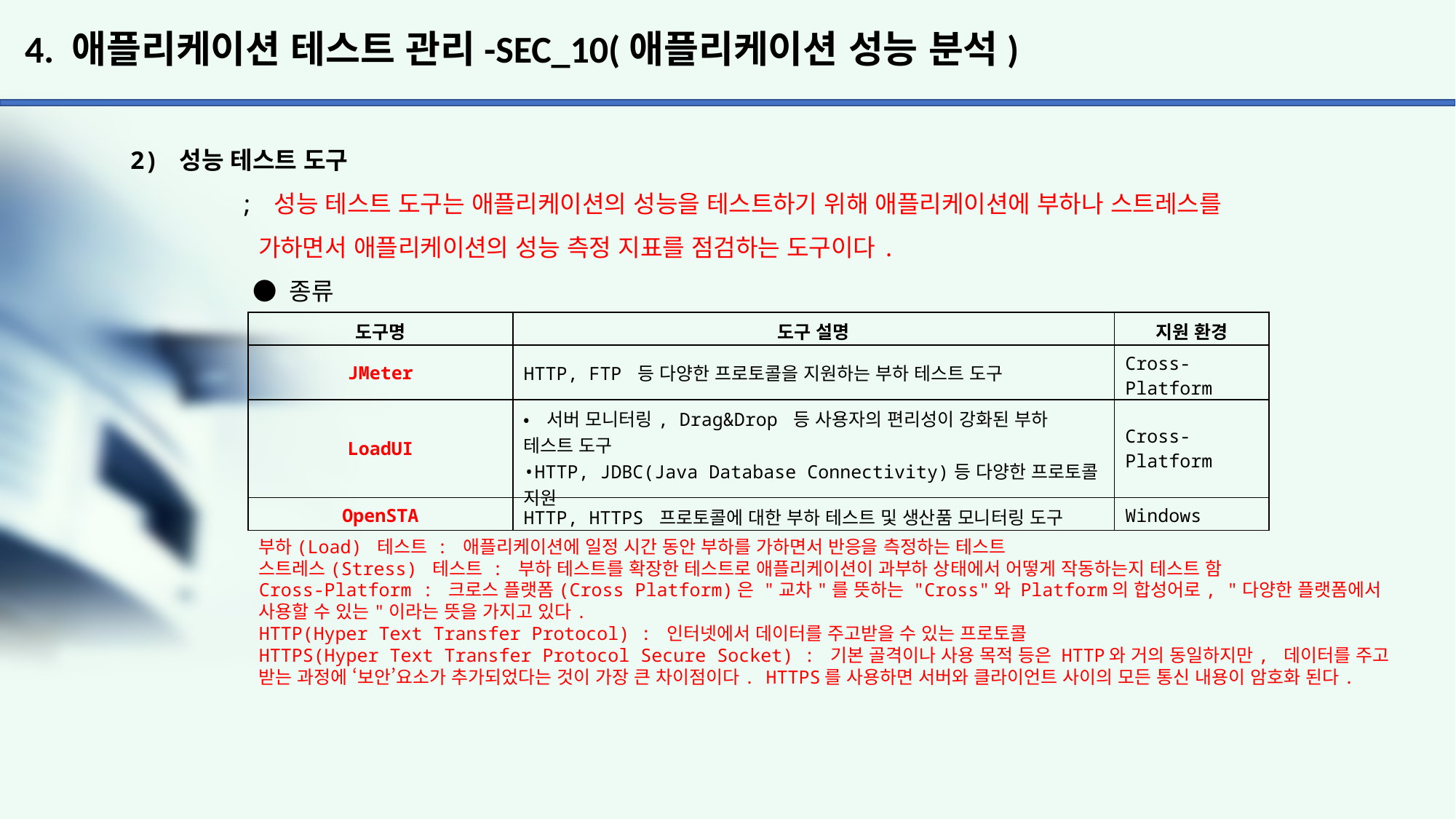

# 4. 애플리케이션 테스트 관리-SEC_10(애플리케이션 성능 분석)
2) 성능 테스트 도구
	; 성능 테스트 도구는 애플리케이션의 성능을 테스트하기 위해 애플리케이션에 부하나 스트레스를
	  가하면서 애플리케이션의 성능 측정 지표를 점검하는 도구이다.
 	  ● 종류

| 도구명 | 도구 설명 | 지원 환경 |
| --- | --- | --- |
| JMeter | HTTP, FTP 등 다양한 프로토콜을 지원하는 부하 테스트 도구 | Cross-Platform |
| LoadUI | •서버 모니터링, Drag&Drop 등 사용자의 편리성이 강화된 부하 테스트 도구 •HTTP, JDBC(Java Database Connectivity)등 다양한 프로토콜 지원 | Cross-Platform |
| OpenSTA | HTTP, HTTPS 프로토콜에 대한 부하 테스트 및 생산품 모니터링 도구 | Windows |
부하(Load) 테스트 : 애플리케이션에 일정 시간 동안 부하를 가하면서 반응을 측정하는 테스트
스트레스(Stress) 테스트 : 부하 테스트를 확장한 테스트로 애플리케이션이 과부하 상태에서 어떻게 작동하는지 테스트 함
Cross-Platform : 크로스 플랫폼(Cross Platform)은 "교차"를 뜻하는 "Cross"와 Platform의 합성어로, "다양한 플랫폼에서 사용할 수 있는"이라는 뜻을 가지고 있다.
HTTP(Hyper Text Transfer Protocol) : 인터넷에서 데이터를 주고받을 수 있는 프로토콜
HTTPS(Hyper Text Transfer Protocol Secure Socket) : 기본 골격이나 사용 목적 등은 HTTP와 거의 동일하지만, 데이터를 주고 받는 과정에 ‘보안’요소가 추가되었다는 것이 가장 큰 차이점이다. HTTPS를 사용하면 서버와 클라이언트 사이의 모든 통신 내용이 암호화 된다.